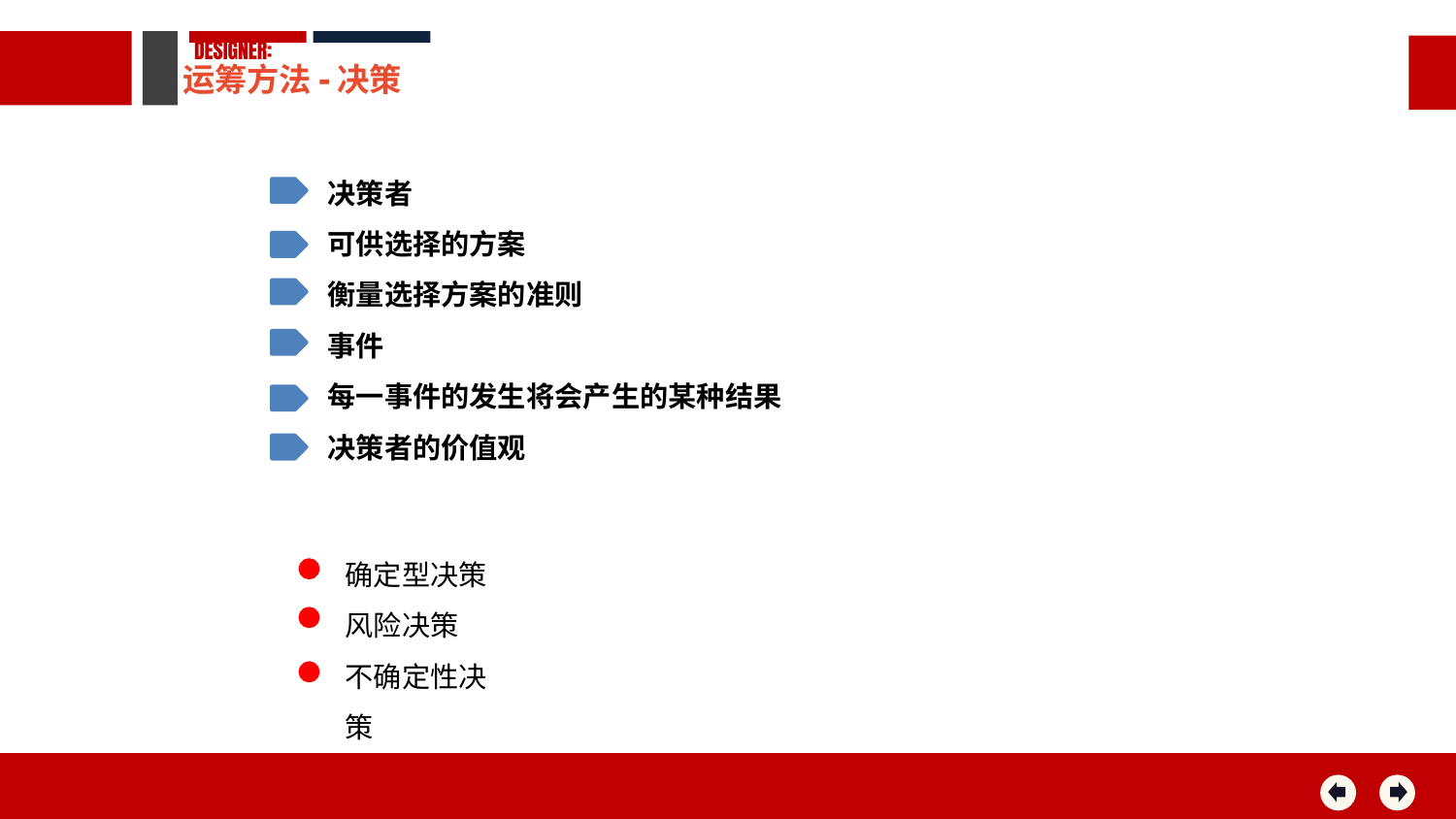

DESIGNER:
运筹方法-决策
决策者
可供选择的方案
衡量选择方案的准则
事件
每一事件的发生将会产生的某种结果
决策者的价值观

确定型决策
风险决策
不确定性决策